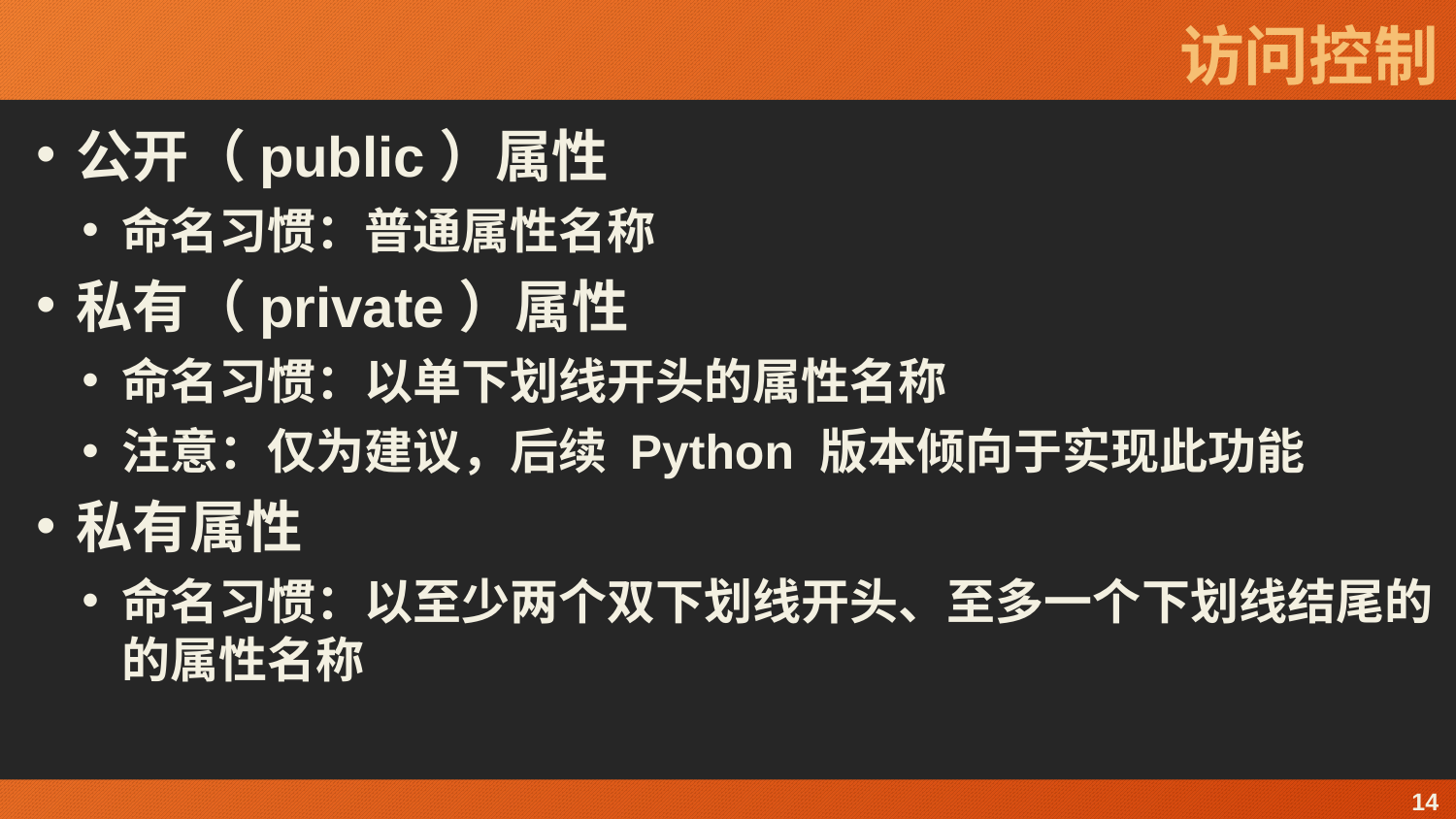

# 访问控制
公开（public）属性
命名习惯：普通属性名称
私有（private）属性
命名习惯：以单下划线开头的属性名称
注意：仅为建议，后续 Python 版本倾向于实现此功能
私有属性
命名习惯：以至少两个双下划线开头、至多一个下划线结尾的的属性名称
14